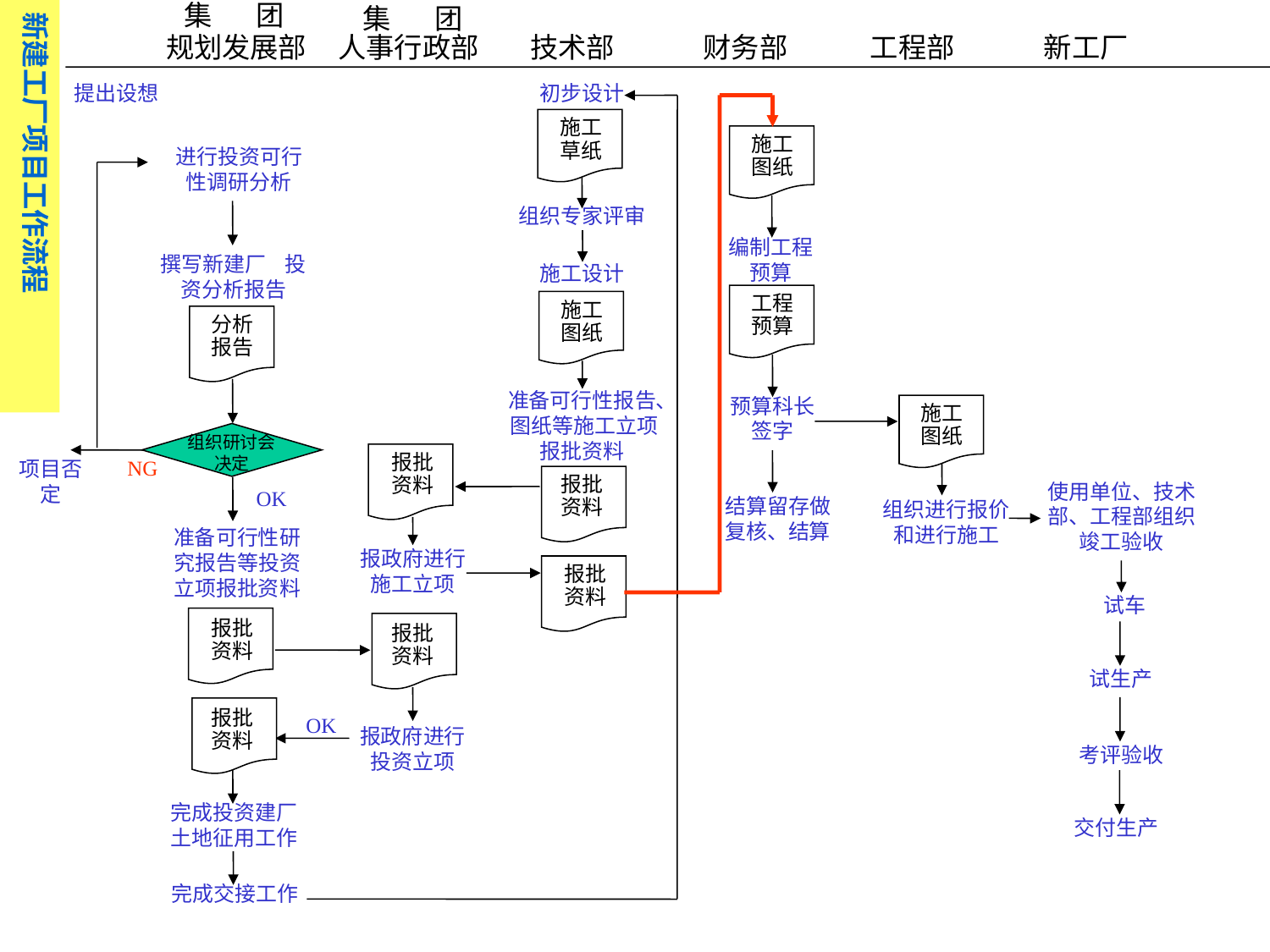

新建工厂项目工作流程
集       团
集       团
规划发展部     人事行政部        技术部              财务部             工程部              新工厂

提出设想
初步设计

施工草纸

施工图纸
进行投资可行性调研分析

组织专家评审

编制工程预算

撰写新建厂    投资分析报告
施工设计

工程预算

施工图纸

分析报告

准备可行性报告、 图纸等施工立项报批资料
预算科长签字

施工图纸

组织研讨会决定

报批资料
NG
项目否定

报批资料
使用单位、技术部、工程部组织竣工验收

OK

结算留存做复核、结算
组织进行报价和进行施工

准备可行性研究报告等投资立项报批资料

报政府进行施工立项

报批资料

试车

报批资料

报批资料

试生产

报批资料
OK
报政府进行投资立项
考评验收

完成投资建厂土地征用工作
交付生产

48
完成交接工作